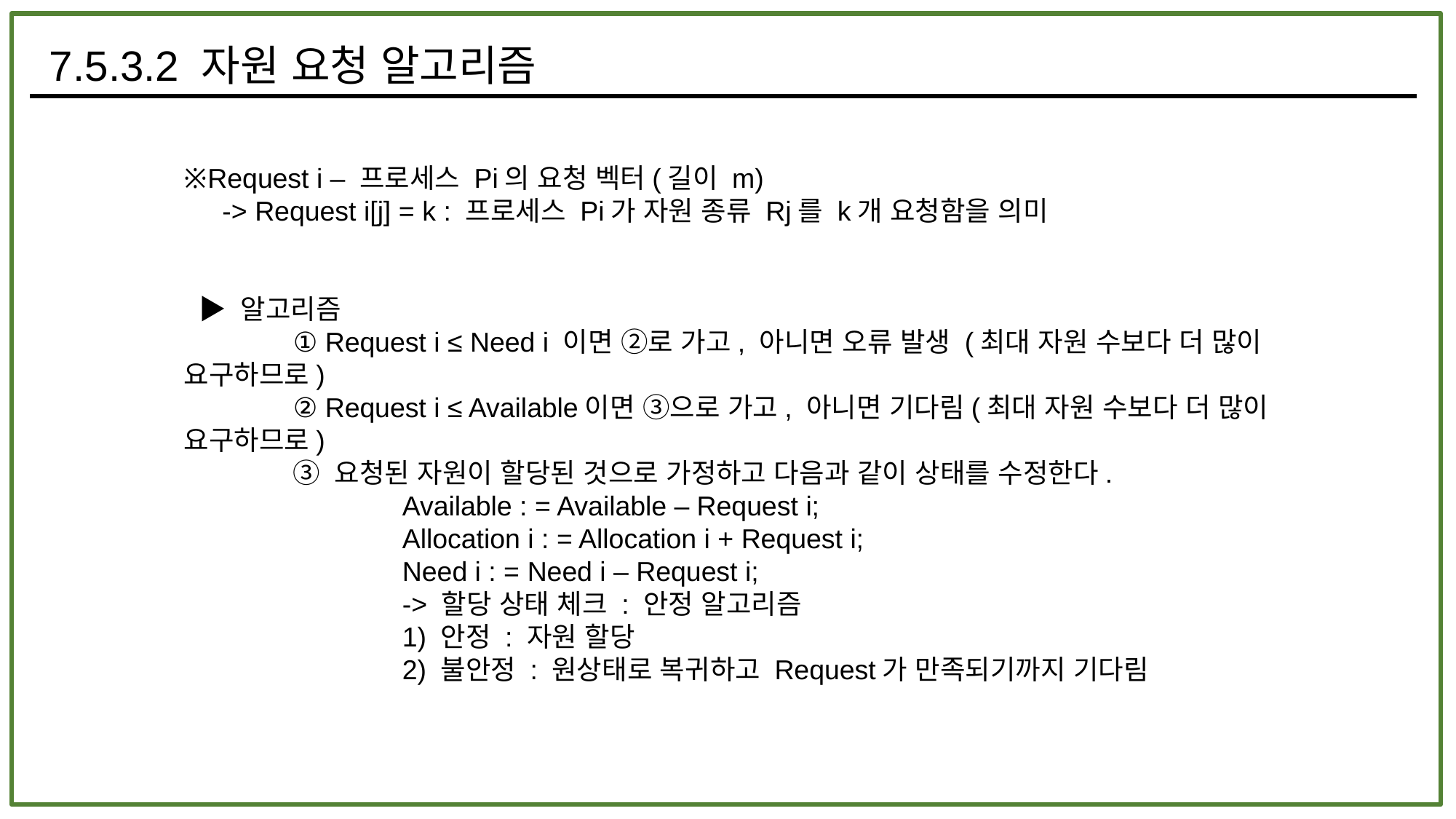

7.5.3.2 자원 요청 알고리즘
※ Request i – 프로세스 Pi의 요청 벡터(길이 m)
     -> Request i[j] = k : 프로세스 Pi가 자원 종류 Rj를 k개 요청함을 의미

  ▶ 알고리즘
    	① Request i ≤ Need i 이면 ②로 가고, 아니면 오류 발생 (최대 자원 수보다 더 많이 요구하므로)
    	② Request i ≤ Available이면 ③으로 가고, 아니면 기다림(최대 자원 수보다 더 많이 요구하므로)
    	③ 요청된 자원이 할당된 것으로 가정하고 다음과 같이 상태를 수정한다.
      		Available : = Available – Request i;
      		Allocation i : = Allocation i + Request i;
      		Need i : = Need i – Request i;
       		-> 할당 상태 체크 : 안정 알고리즘
      		1) 안정 : 자원 할당
      		2) 불안정 : 원상태로 복귀하고 Request가 만족되기까지 기다림